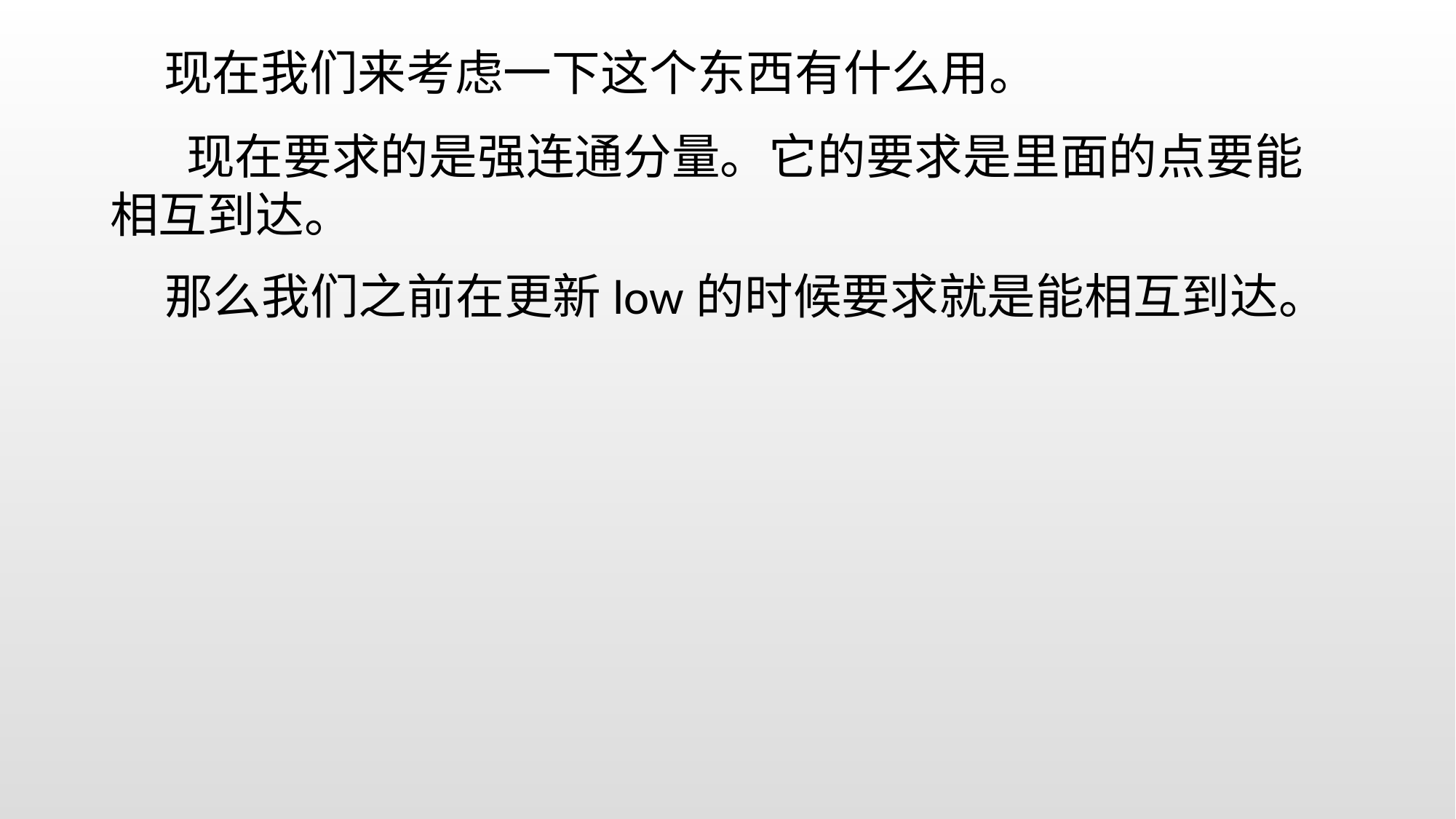

现在我们来考虑一下这个东西有什么用。
   现在要求的是强连通分量。它的要求是里面的点要能相互到达。
 那么我们之前在更新low的时候要求就是能相互到达。